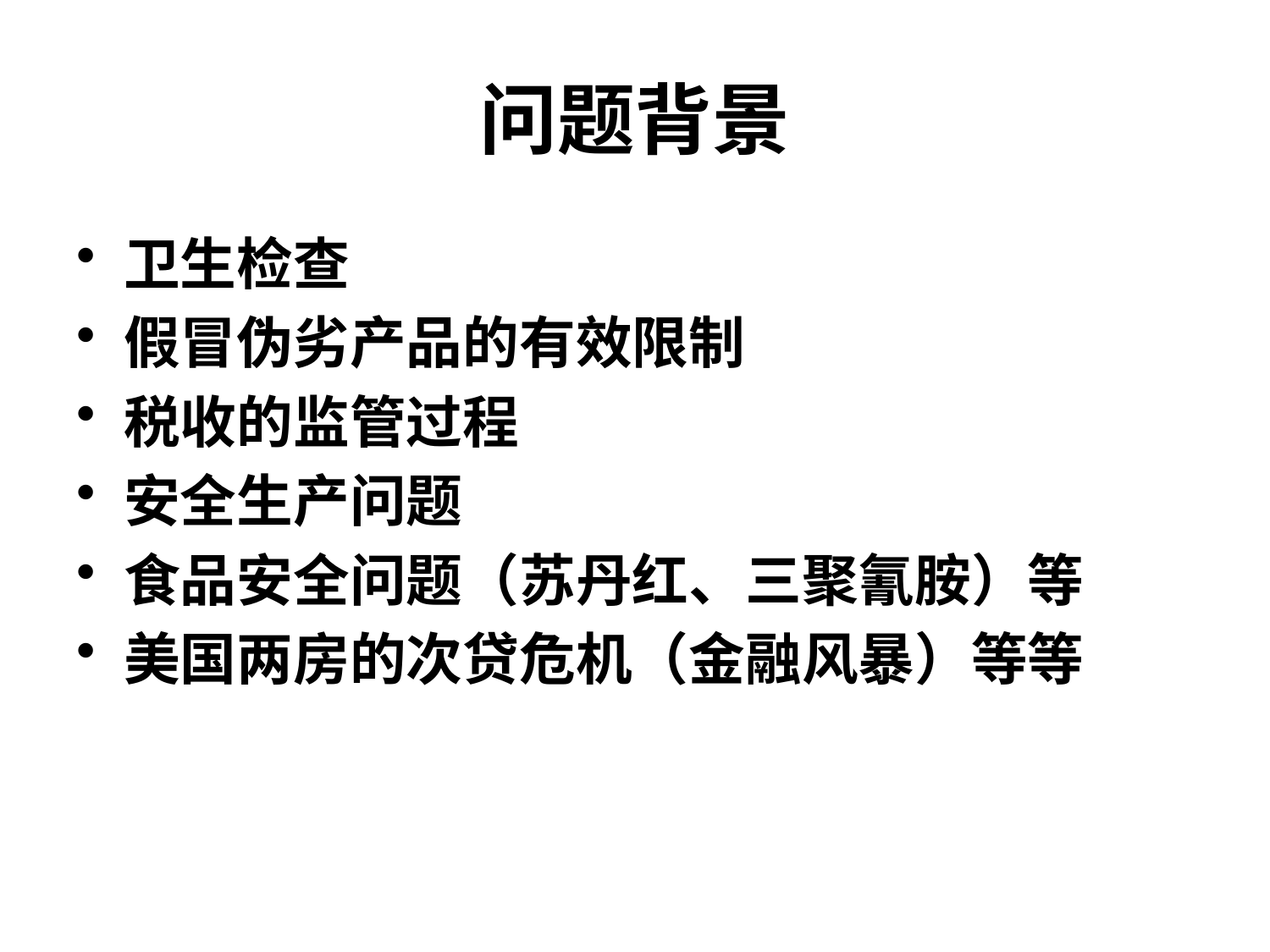

# 问题背景
卫生检查
假冒伪劣产品的有效限制
税收的监管过程
安全生产问题
食品安全问题（苏丹红、三聚氰胺）等
美国两房的次贷危机（金融风暴）等等